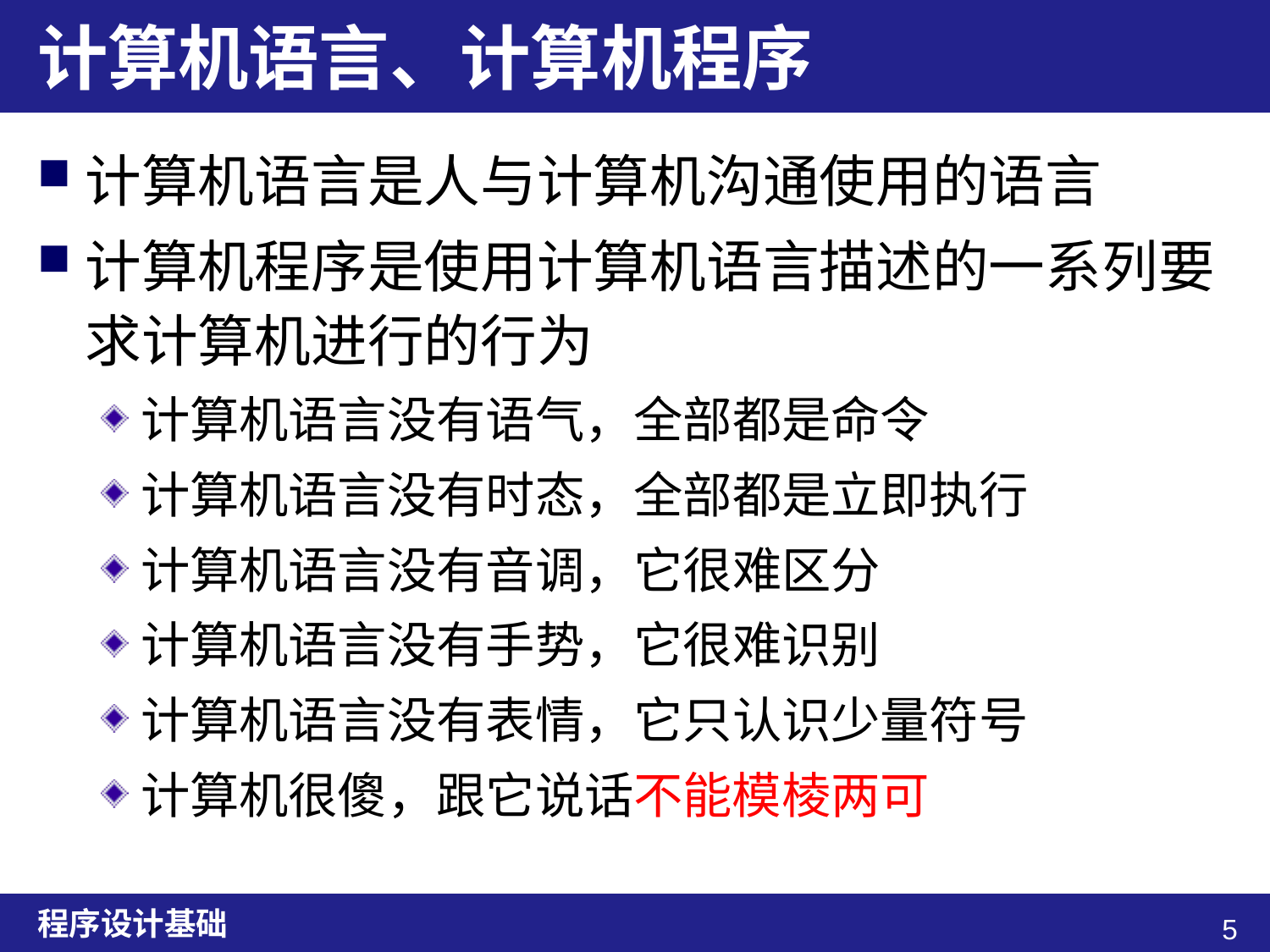

# 计算机语言、计算机程序
计算机语言是人与计算机沟通使用的语言
计算机程序是使用计算机语言描述的一系列要求计算机进行的行为
计算机语言没有语气，全部都是命令
计算机语言没有时态，全部都是立即执行
计算机语言没有音调，它很难区分
计算机语言没有手势，它很难识别
计算机语言没有表情，它只认识少量符号
计算机很傻，跟它说话不能模棱两可